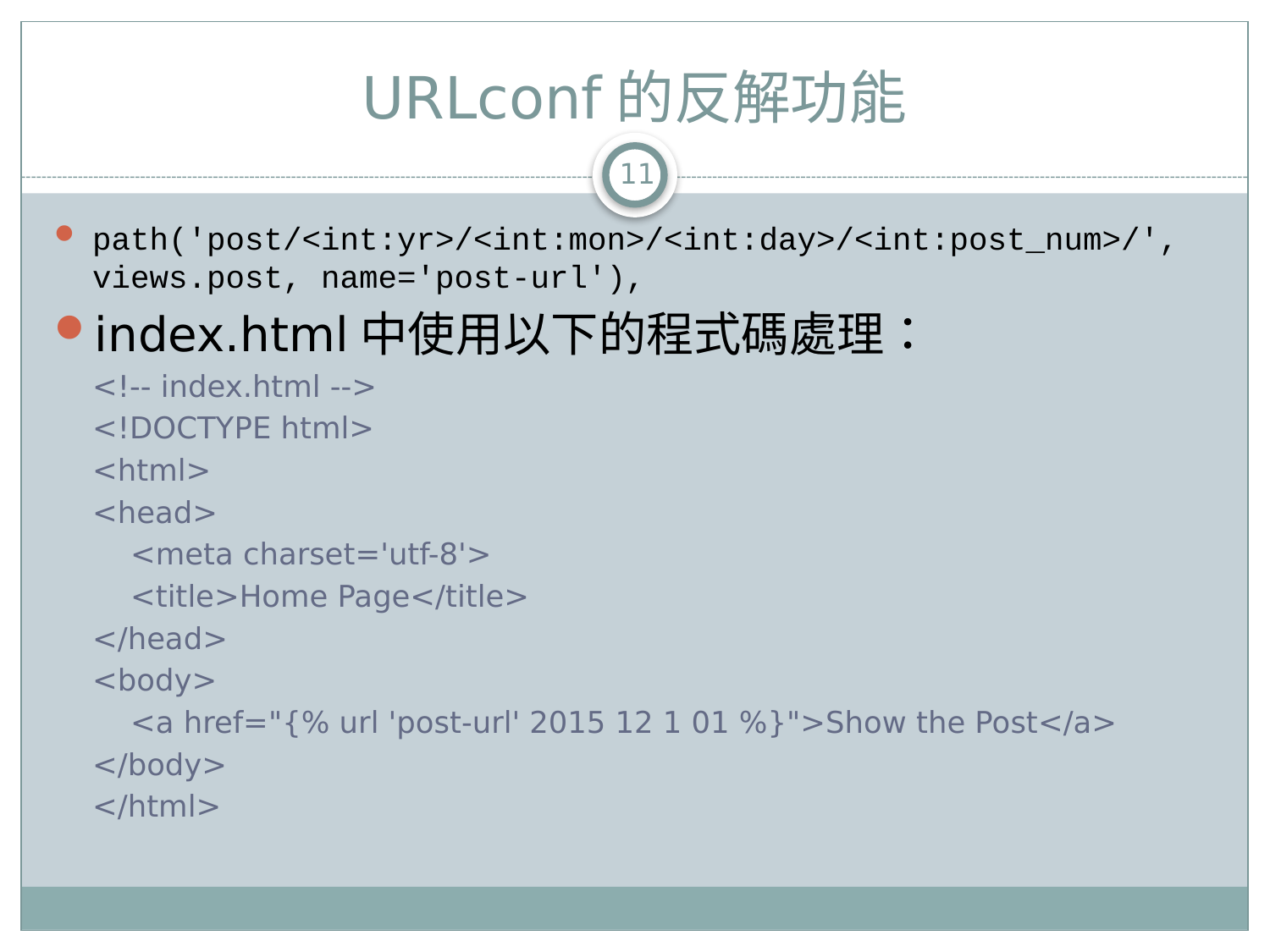

# URLconf的反解功能
11
path('post/<int:yr>/<int:mon>/<int:day>/<int:post_num>/', views.post, name='post-url'),
index.html中使用以下的程式碼處理：
<!-- index.html -->
<!DOCTYPE html>
<html>
<head>
    <meta charset='utf-8'>
    <title>Home Page</title>
</head>
<body>
    <a href="{% url 'post-url' 2015 12 1 01 %}">Show the Post</a>
</body>
</html>